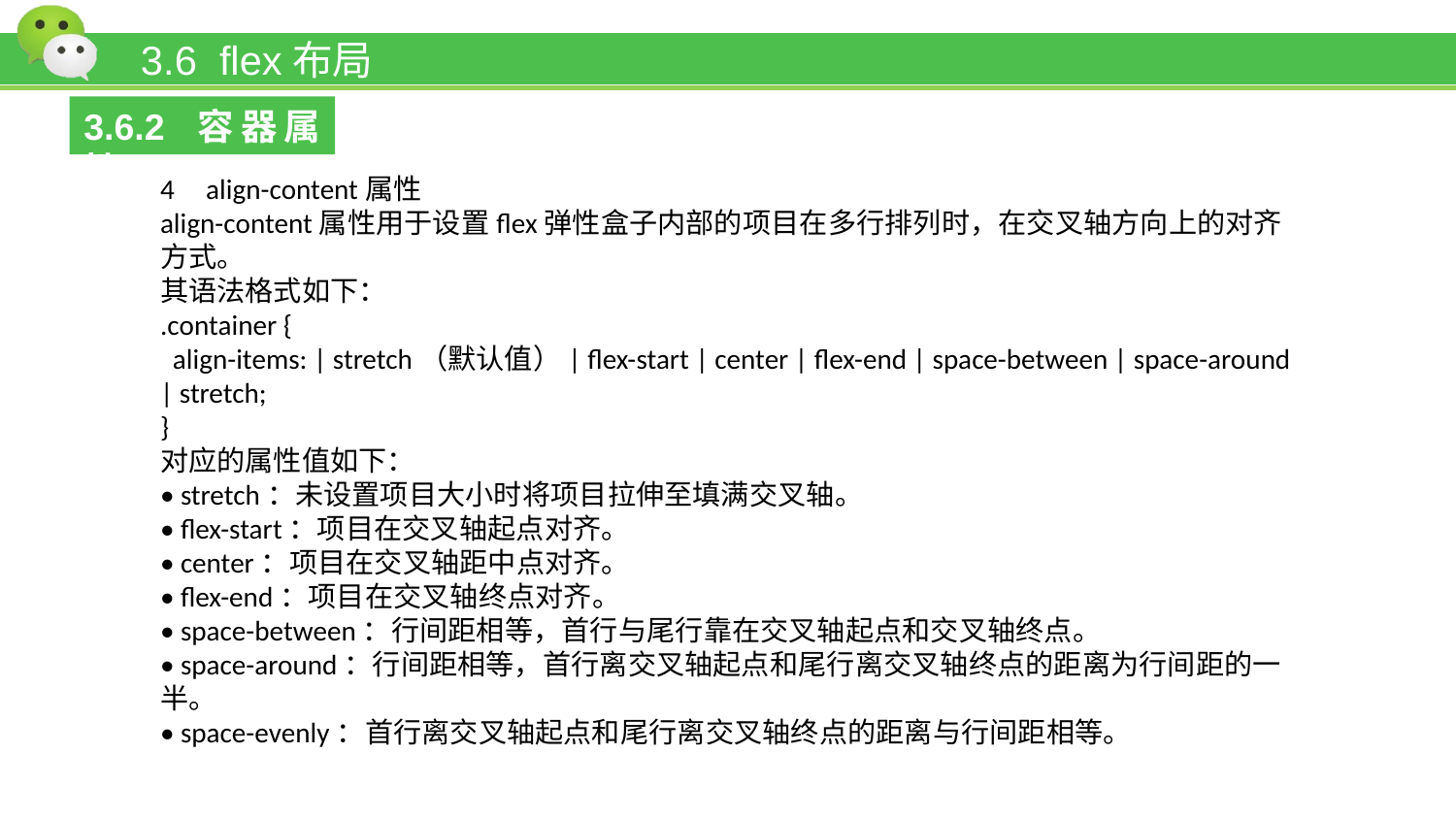

# 3.6  flex布局
3.6.2 容器属性
4     align-content属性
align-content属性用于设置flex弹性盒子内部的项目在多行排列时，在交叉轴方向上的对齐方式。
其语法格式如下：
.container {
  align-items: | stretch（默认值）| flex-start | center | flex-end | space-between | space-around | stretch;
}
对应的属性值如下：
• stretch：未设置项目大小时将项目拉伸至填满交叉轴。
• flex-start：项目在交叉轴起点对齐。
• center：项目在交叉轴距中点对齐。
• flex-end：项目在交叉轴终点对齐。
• space-between：行间距相等，首行与尾行靠在交叉轴起点和交叉轴终点。
• space-around：行间距相等，首行离交叉轴起点和尾行离交叉轴终点的距离为行间距的一半。
• space-evenly：首行离交叉轴起点和尾行离交叉轴终点的距离与行间距相等。